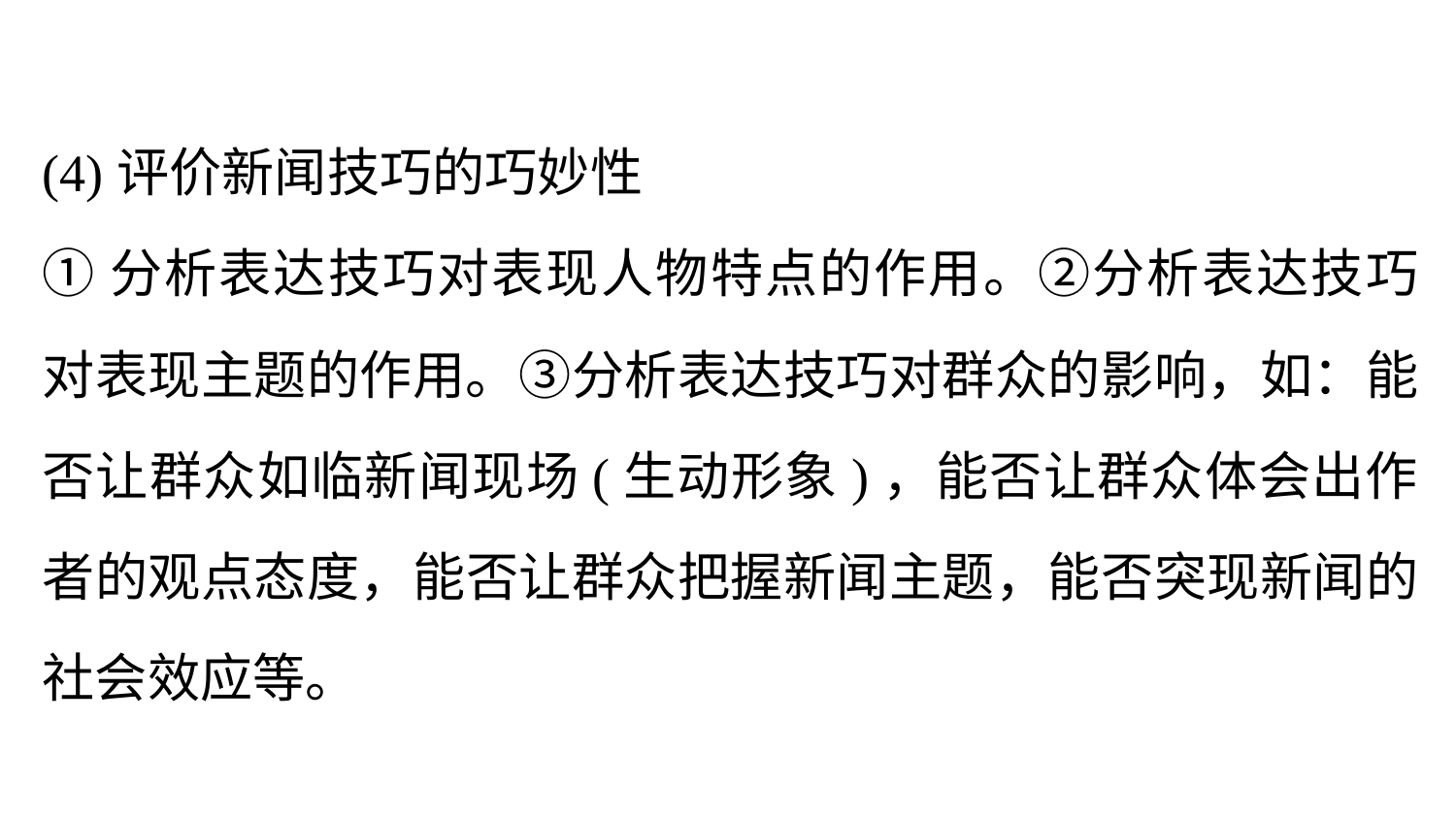

(4)评价新闻技巧的巧妙性
①分析表达技巧对表现人物特点的作用。②分析表达技巧对表现主题的作用。③分析表达技巧对群众的影响，如：能否让群众如临新闻现场(生动形象)，能否让群众体会出作者的观点态度，能否让群众把握新闻主题，能否突现新闻的社会效应等。